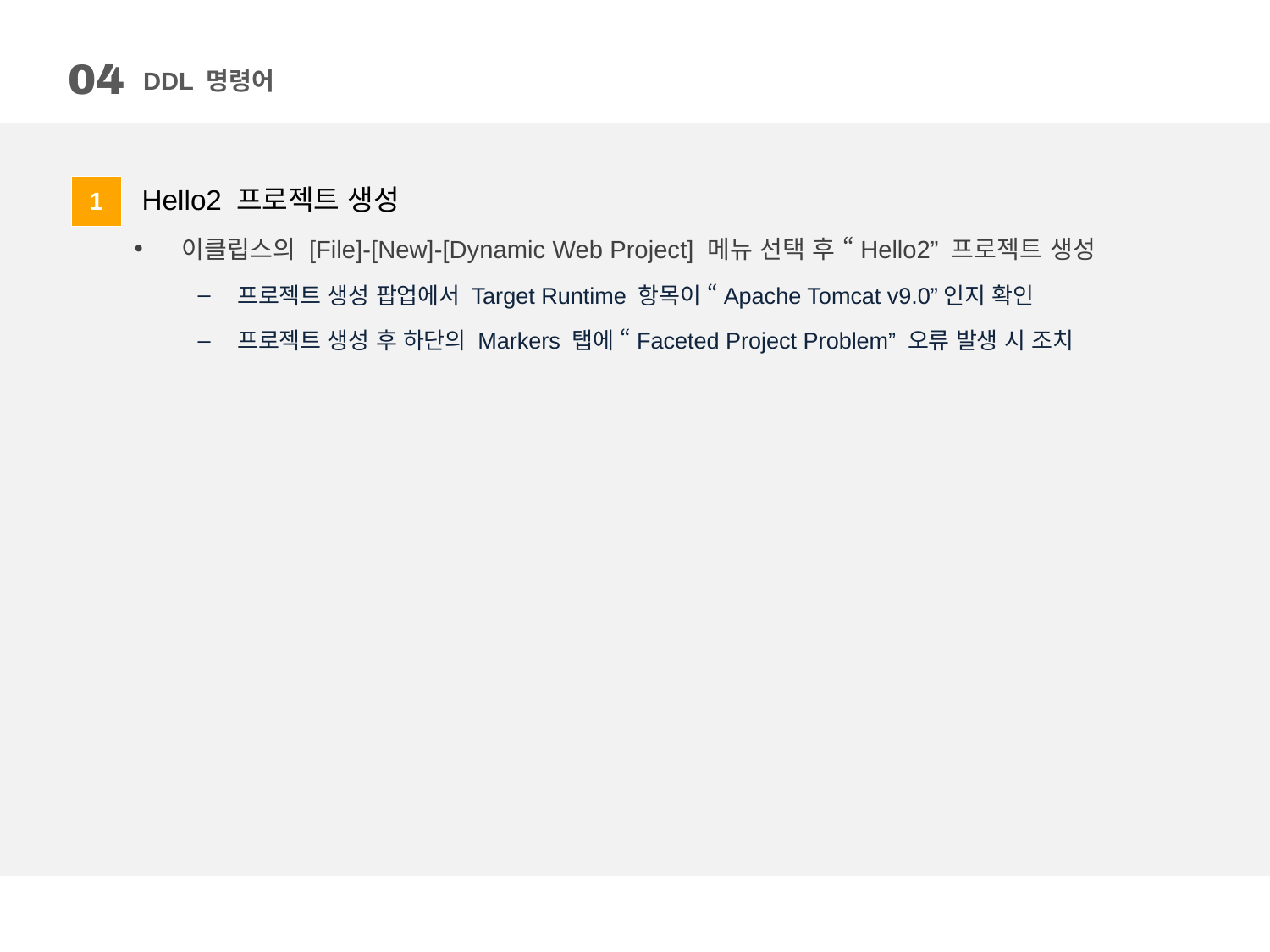

04
DDL 명령어
 Hello2 프로젝트 생성
이클립스의 [File]-[New]-[Dynamic Web Project] 메뉴 선택 후 “Hello2” 프로젝트 생성
프로젝트 생성 팝업에서 Target Runtime 항목이 “Apache Tomcat v9.0”인지 확인
프로젝트 생성 후 하단의 Markers 탭에 “Faceted Project Problem” 오류 발생 시 조치

| 1 |
| --- |